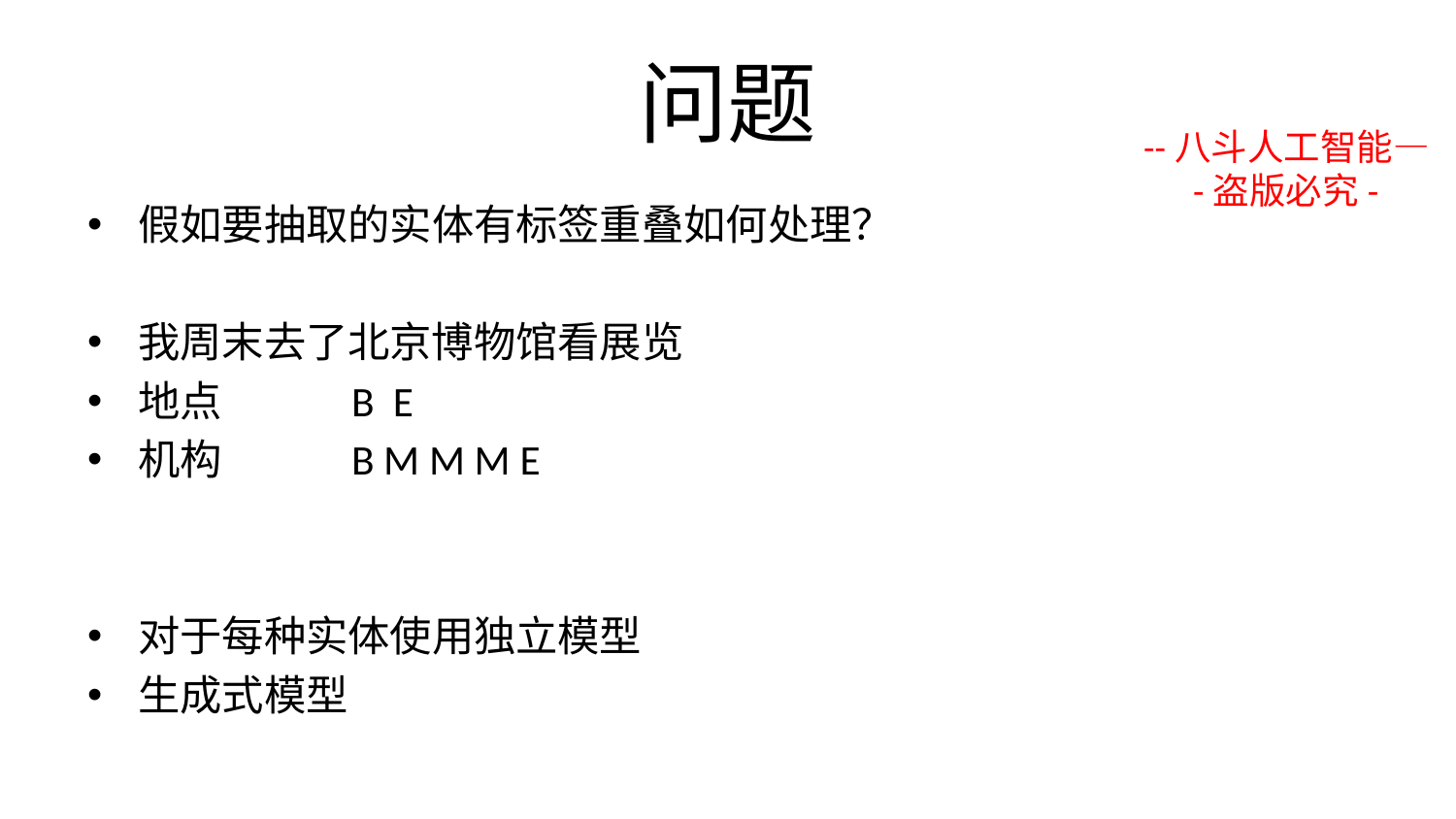

# 问题
--八斗人工智能—
      -盗版必究-
假如要抽取的实体有标签重叠如何处理？

我周末去了北京博物馆看展览
地点             B  E
机构             B M M M E

对于每种实体使用独立模型
生成式模型